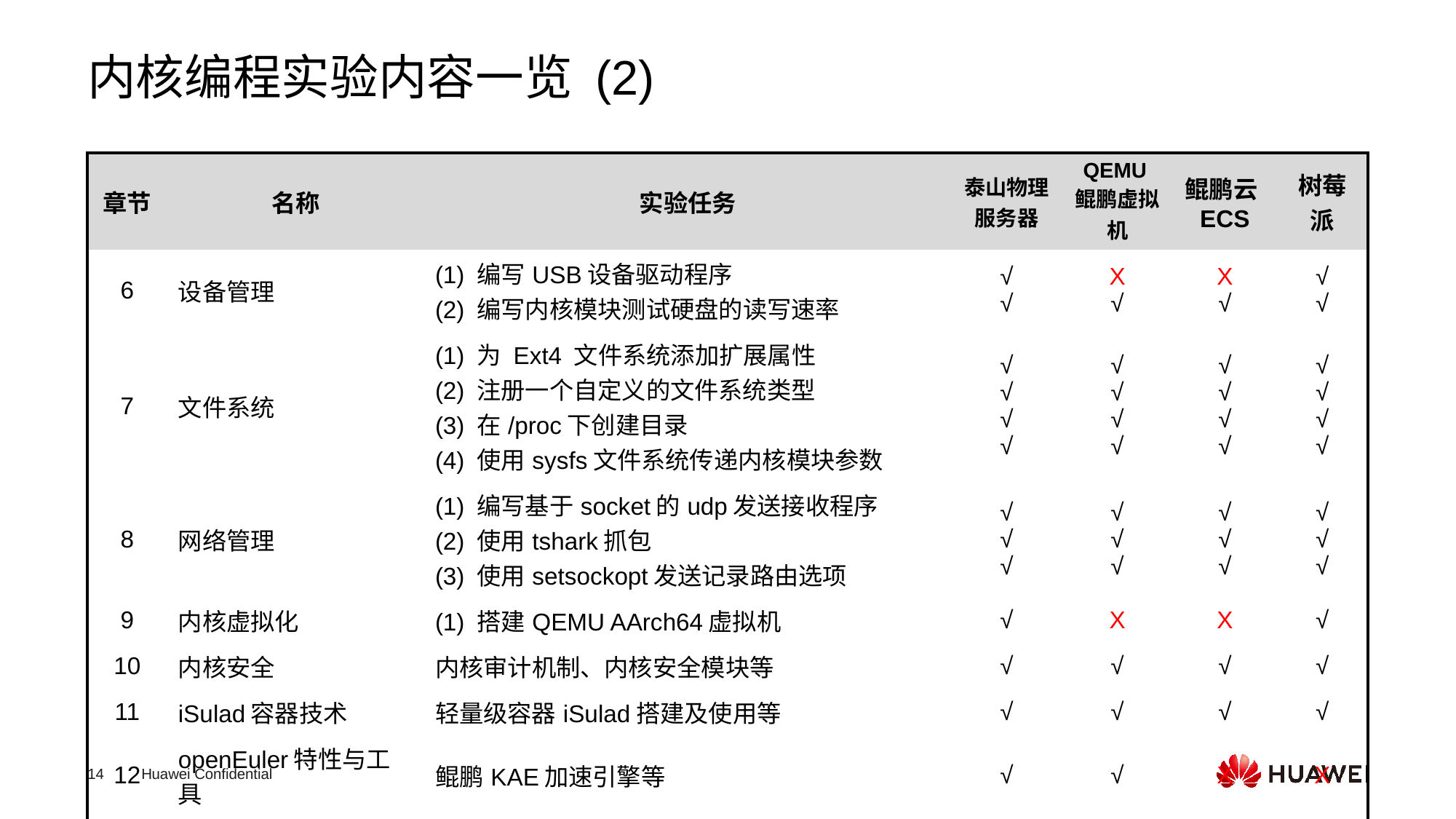

# 内核编程实验内容一览 (2)
| 章节 | 名称 | 实验任务 | 泰山物理服务器 | QEMU鲲鹏虚拟机 | 鲲鹏云ECS | 树莓派 |
| --- | --- | --- | --- | --- | --- | --- |
| 6 | 设备管理 | (1) 编写USB设备驱动程序 (2) 编写内核模块测试硬盘的读写速率 | √ √ | X √ | X √ | √ √ |
| 7 | 文件系统 | (1) 为 Ext4 文件系统添加扩展属性 (2) 注册一个自定义的文件系统类型 (3) 在/proc下创建目录 (4) 使用sysfs文件系统传递内核模块参数 | √ √ √ √ | √ √ √ √ | √ √ √ √ | √ √ √ √ |
| 8 | 网络管理 | (1) 编写基于socket的udp发送接收程序 (2) 使用tshark抓包 (3) 使用setsockopt发送记录路由选项 | √ √ √ | √ √ √ | √ √ √ | √ √ √ |
| 9 | 内核虚拟化 | (1) 搭建QEMU AArch64虚拟机 | √ | X | X | √ |
| 10 | 内核安全 | 内核审计机制、内核安全模块等 | √ | √ | √ | √ |
| 11 | iSulad容器技术 | 轻量级容器iSulad搭建及使用等 | √ | √ | √ | √ |
| 12 | openEuler特性与工具 | 鲲鹏KAE加速引擎等 | √ | √ | X | X |
| 13 | openEuler高级功能 | A-Tune框架及代码分析、基础库开发等 | √ | √ | √ | √ |